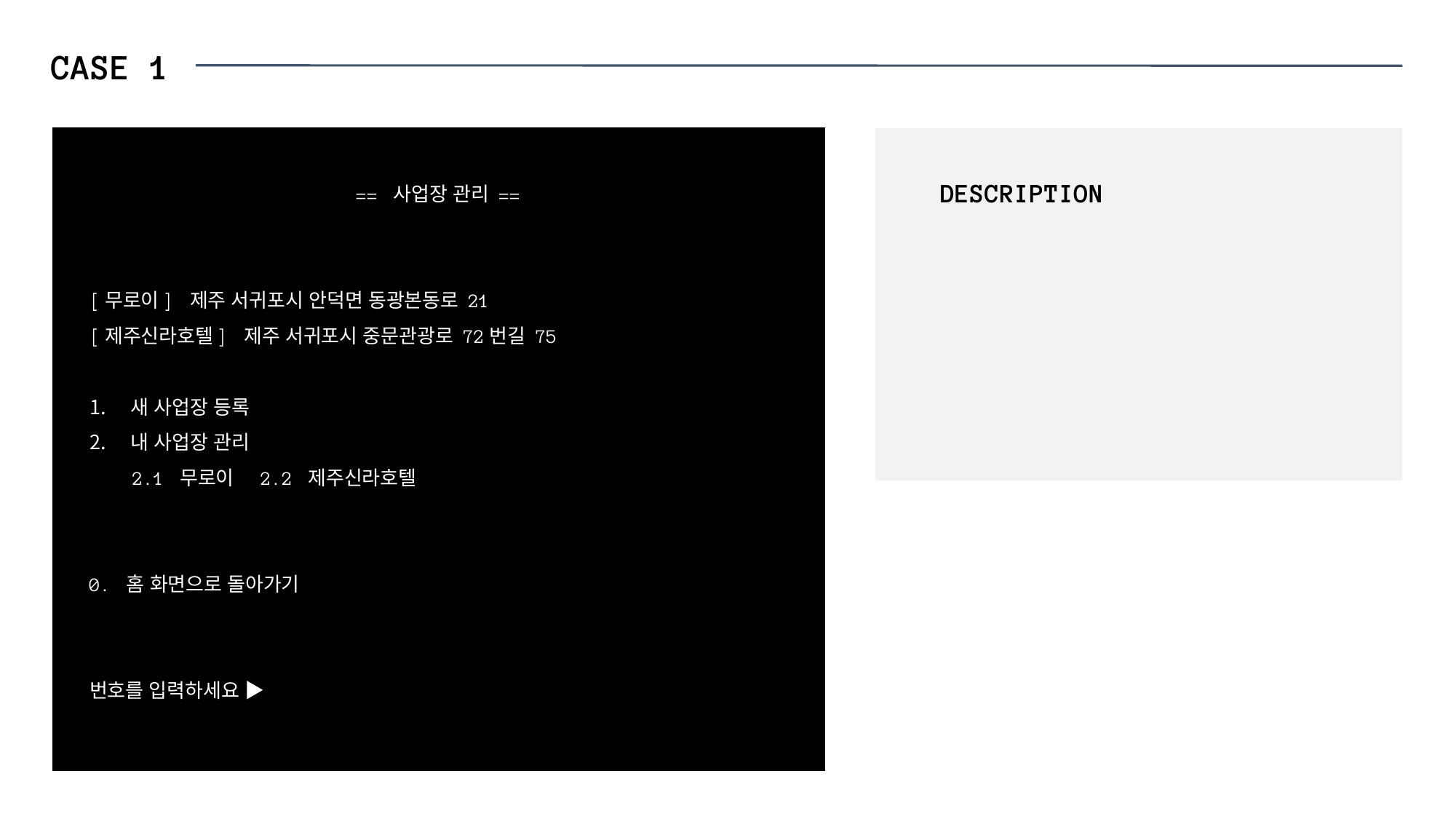

CASE 1

DESCRIPTION

== 사업장 관리 ==

[무로이] 제주 서귀포시 안덕면 동광본동로 21
[제주신라호텔] 제주 서귀포시 중문관광로 72번길 75

새 사업장 등록
내 사업장 관리
    2.1 무로이    2.2 제주신라호텔

0. 홈 화면으로 돌아가기

번호를 입력하세요 ▶